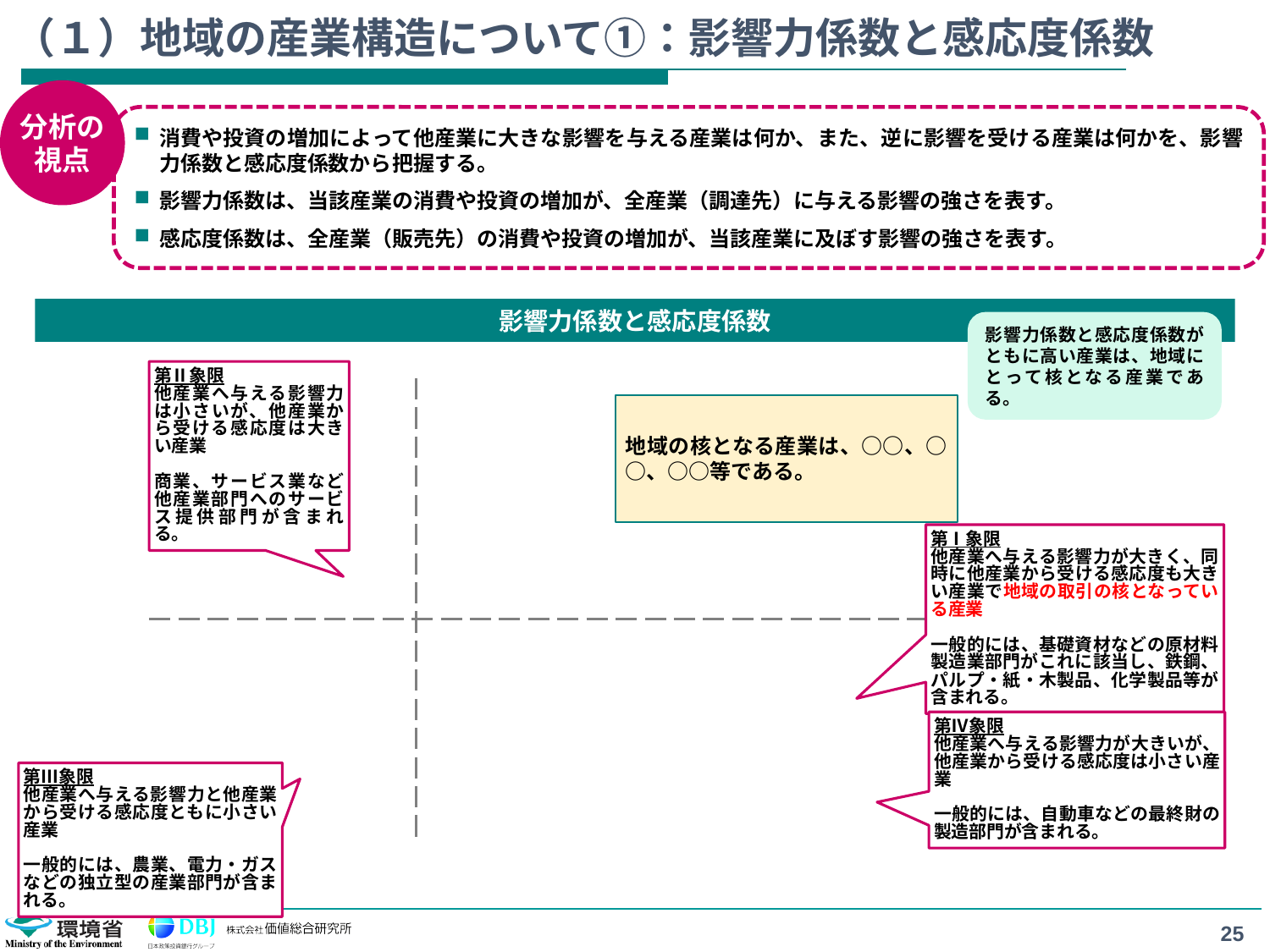

# （１）地域の産業構造について①：影響力係数と感応度係数
分析の
視点
消費や投資の増加によって他産業に大きな影響を与える産業は何か、また、逆に影響を受ける産業は何かを、影響力係数と感応度係数から把握する。
影響力係数は、当該産業の消費や投資の増加が、全産業（調達先）に与える影響の強さを表す。
感応度係数は、全産業（販売先）の消費や投資の増加が、当該産業に及ぼす影響の強さを表す。
影響力係数と感応度係数
影響力係数と感応度係数がともに高い産業は、地域にとって核となる産業である。
第Ⅱ象限
他産業へ与える影響力は小さいが、他産業から受ける感応度は大きい産業

商業、サービス業など他産業部門へのサービス提供部門が含まれる。
地域の核となる産業は、○○、○○、○○等である。
第Ⅰ象限
他産業へ与える影響力が大きく、同時に他産業から受ける感応度も大きい産業で地域の取引の核となっている産業

一般的には、基礎資材などの原材料製造業部門がこれに該当し、鉄鋼、パルプ・紙・木製品、化学製品等が含まれる。
第Ⅳ象限
他産業へ与える影響力が大きいが、他産業から受ける感応度は小さい産業

一般的には、自動車などの最終財の製造部門が含まれる。
第Ⅲ象限
他産業へ与える影響力と他産業から受ける感応度ともに小さい産業

一般的には、農業、電力・ガスなどの独立型の産業部門が含まれる。
25